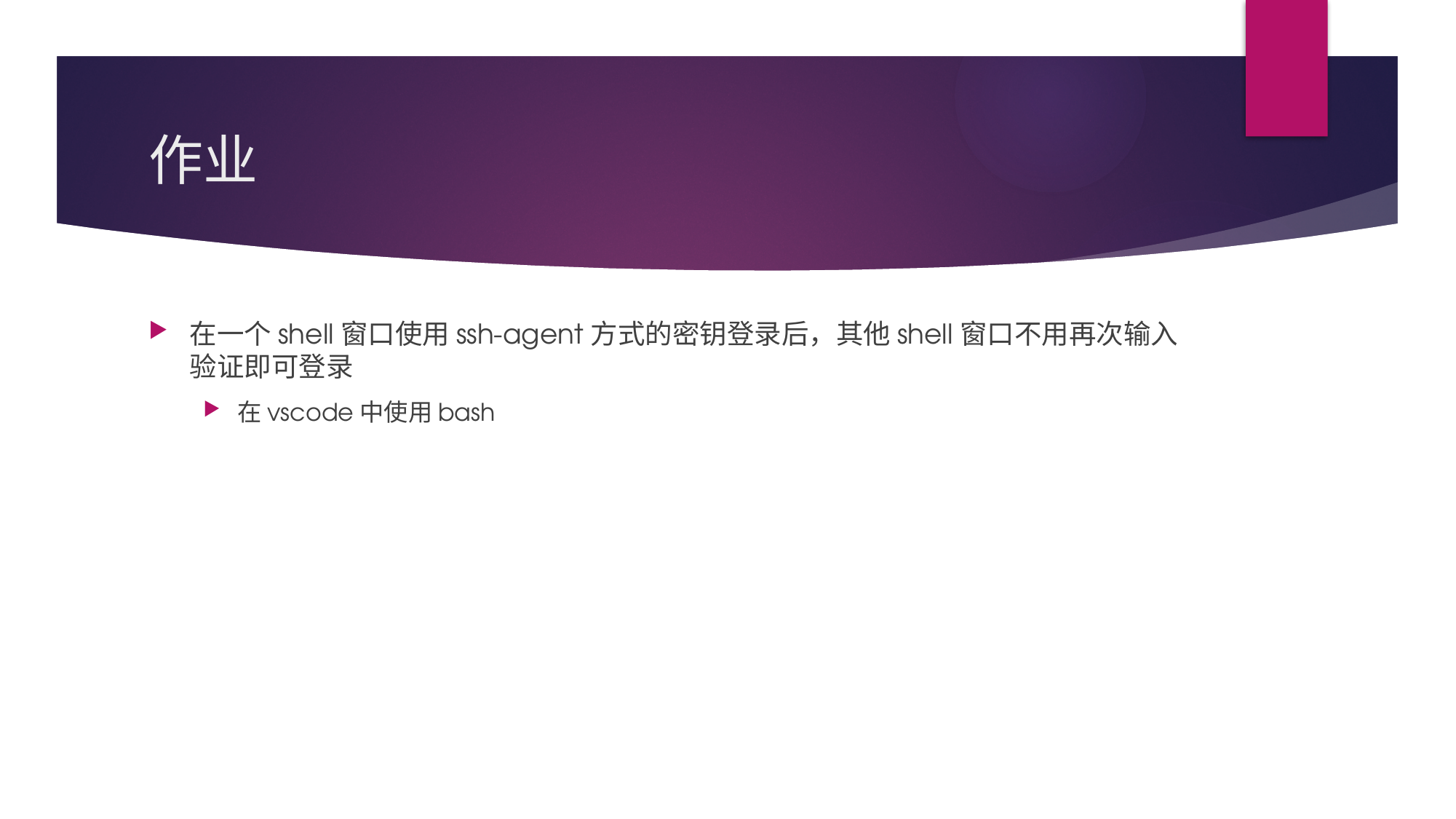

# 作业
在一个shell窗口使用ssh-agent方式的密钥登录后，其他shell窗口不用再次输入验证即可登录
在vscode中使用bash